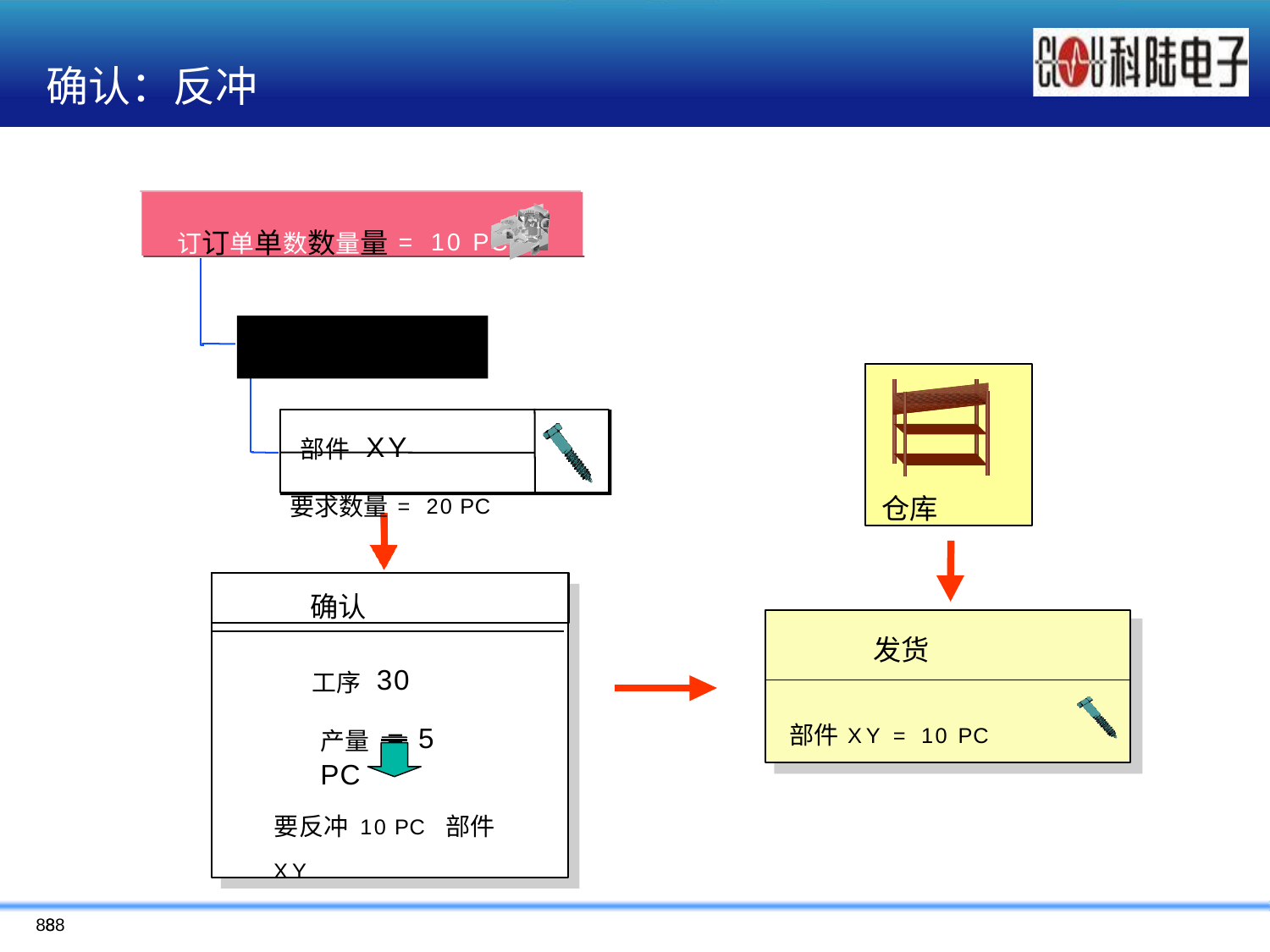

# 确认：反冲

订订单单数数量量= 10 PC

工序 30

仓库

部件 XY
要求数量= 20 PC

确认

发货

工序 30
产量= 5 PC

部件XY = 10 PC

要反冲 10 PC 部件 XY

88
88